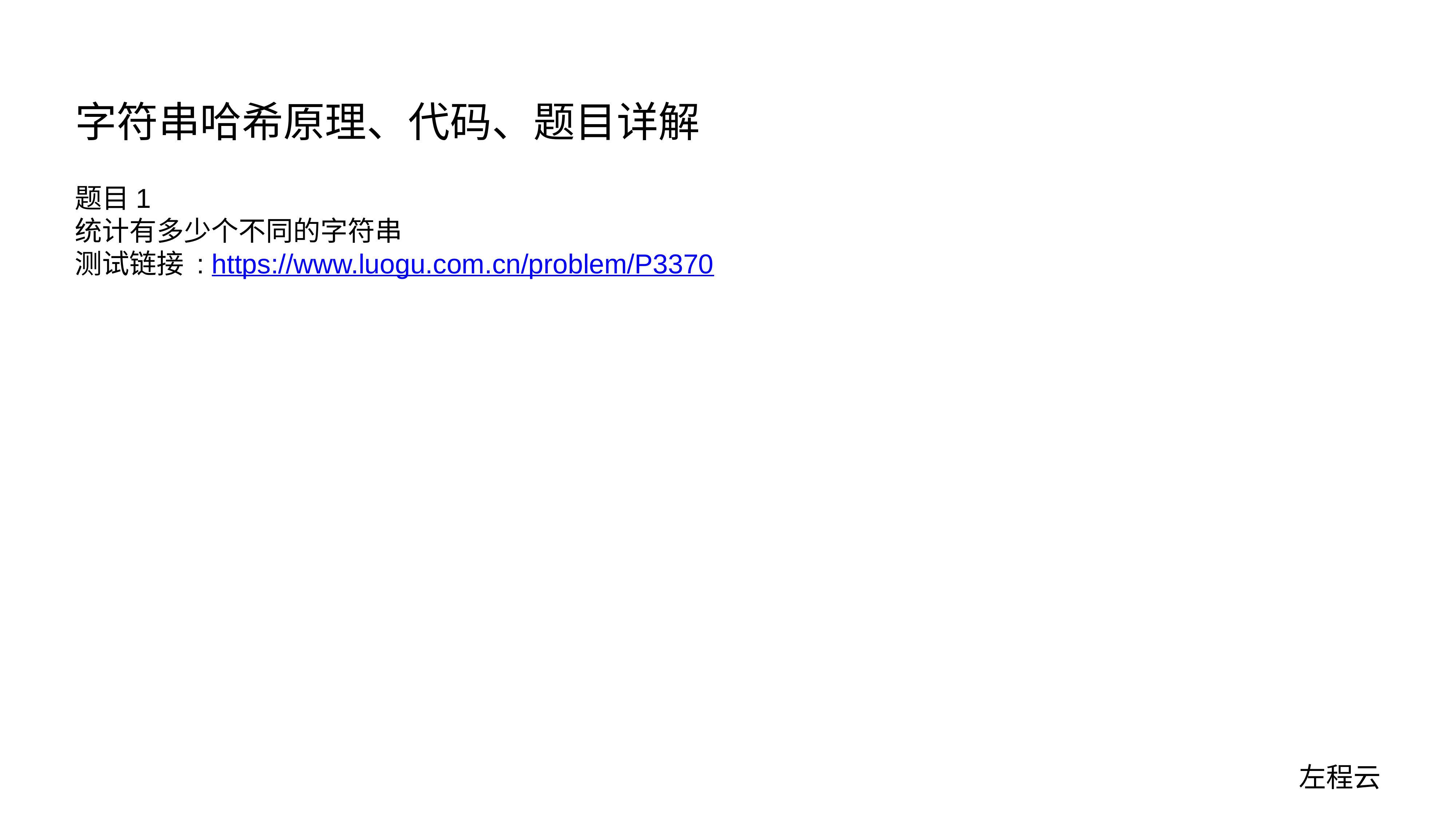

# 字符串哈希原理、代码、题目详解
题目1
统计有多少个不同的字符串
测试链接 : https://www.luogu.com.cn/problem/P3370

左程云